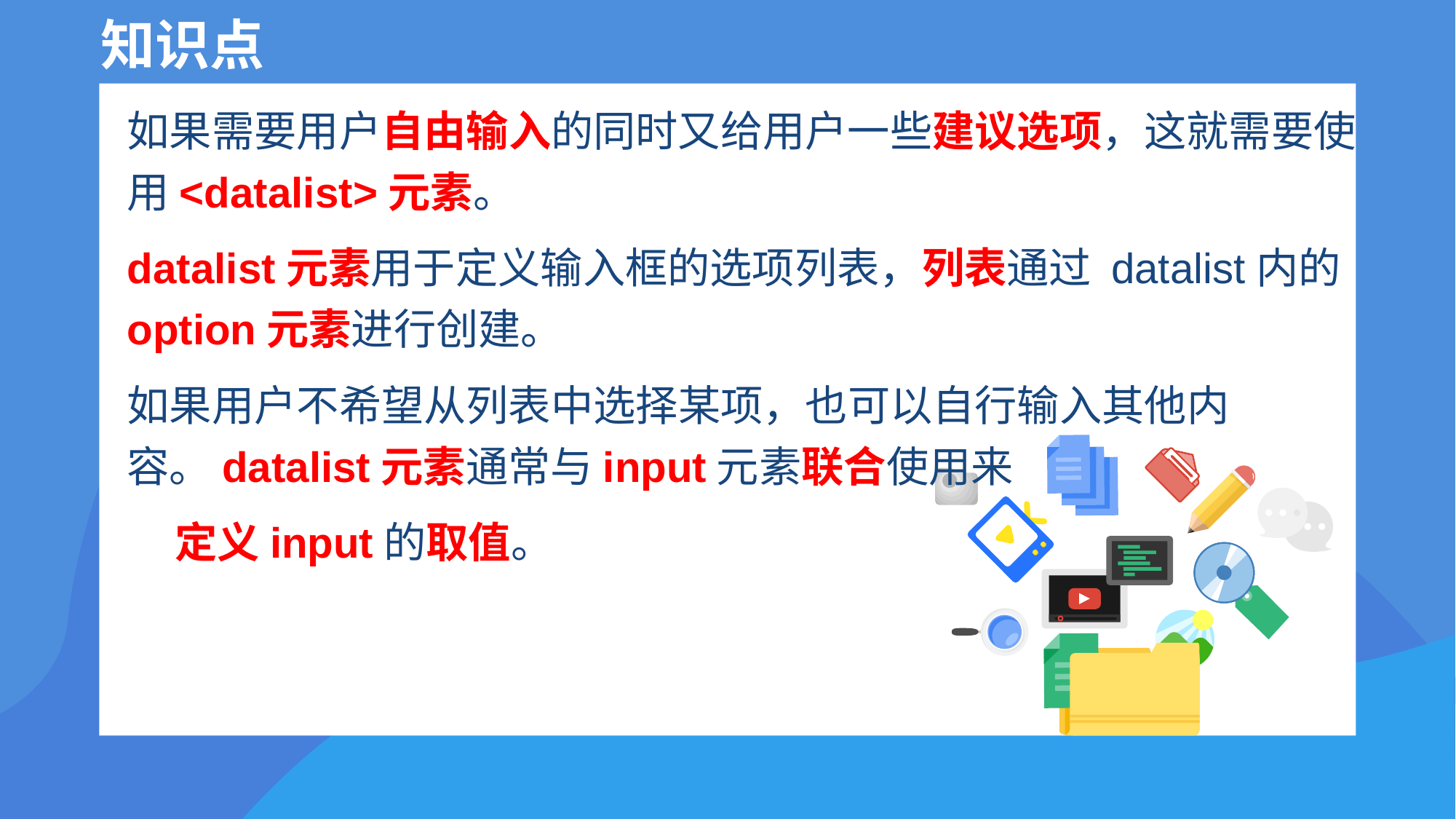

# 知识点
如果需要用户自由输入的同时又给用户一些建议选项，这就需要使用<datalist>元素。
datalist元素用于定义输入框的选项列表，列表通过 datalist内的option元素进行创建。
如果用户不希望从列表中选择某项，也可以自行输入其他内容。datalist元素通常与input元素联合使用来
    定义input的取值。